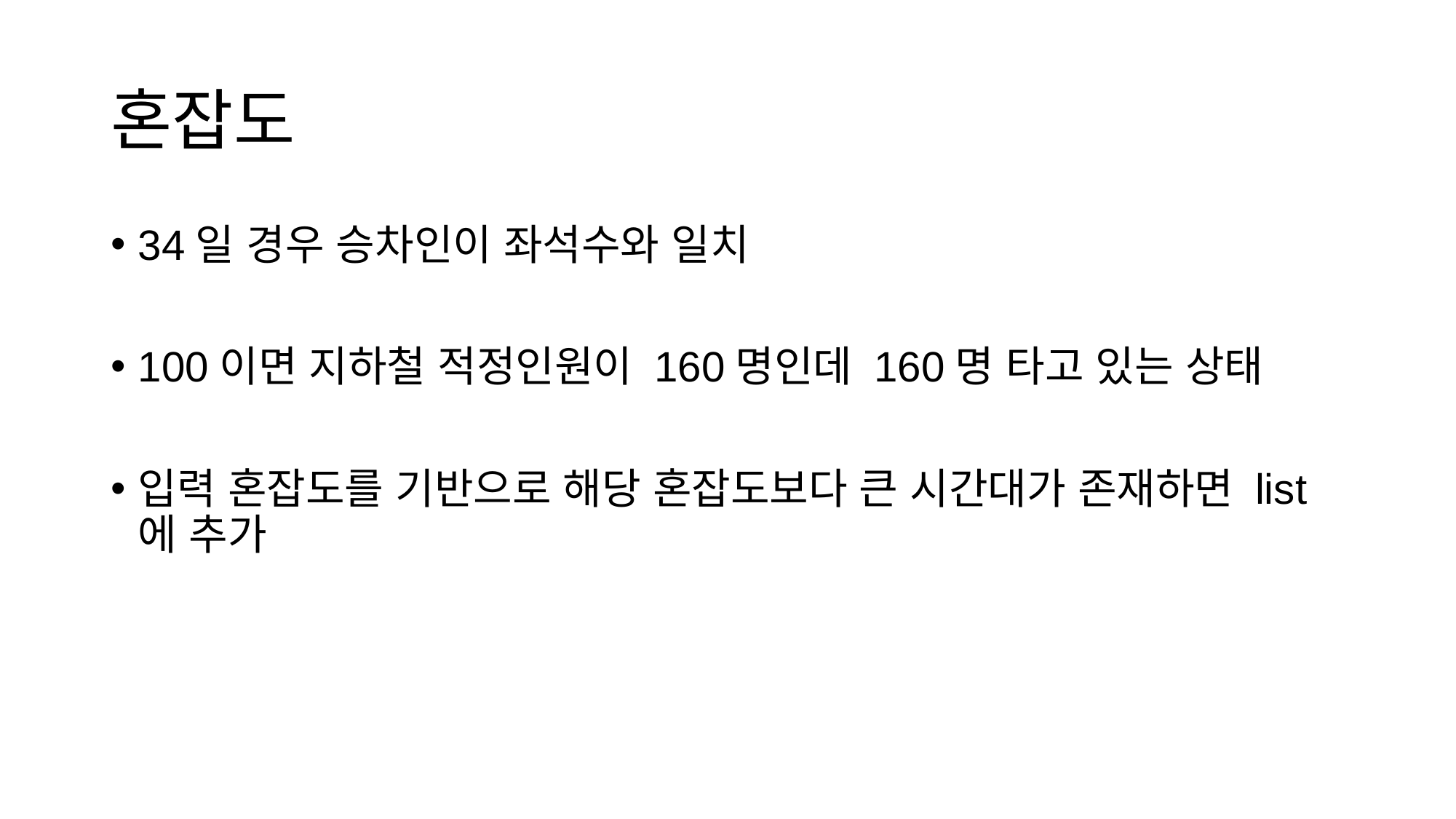

# 혼잡도
34일 경우 승차인이 좌석수와 일치

100이면 지하철 적정인원이 160명인데 160명 타고 있는 상태

입력 혼잡도를 기반으로 해당 혼잡도보다 큰 시간대가 존재하면 list에 추가